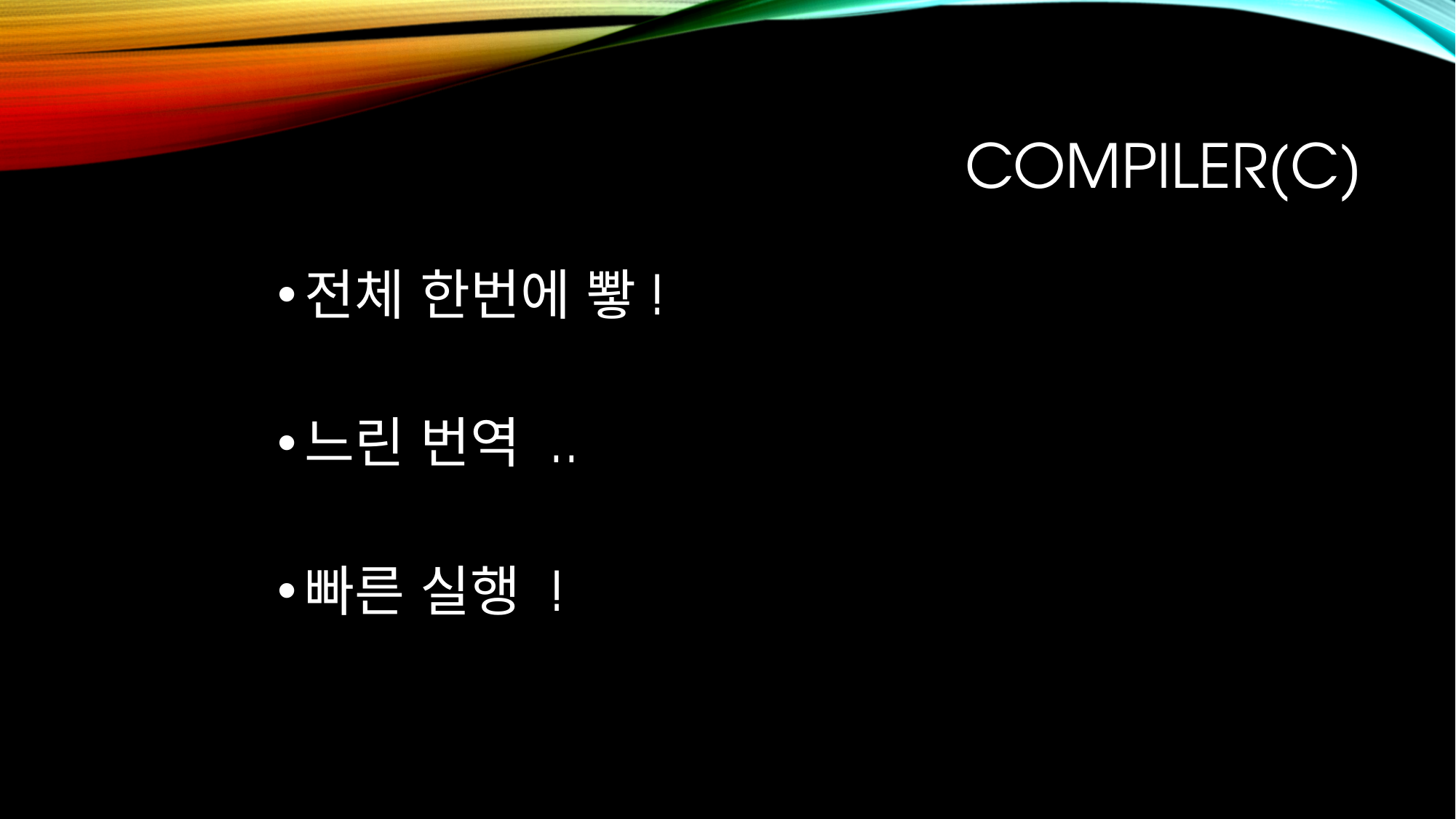

# compiler(c)
전체 한번에 뽷!

느린 번역 ..

빠른 실행 !